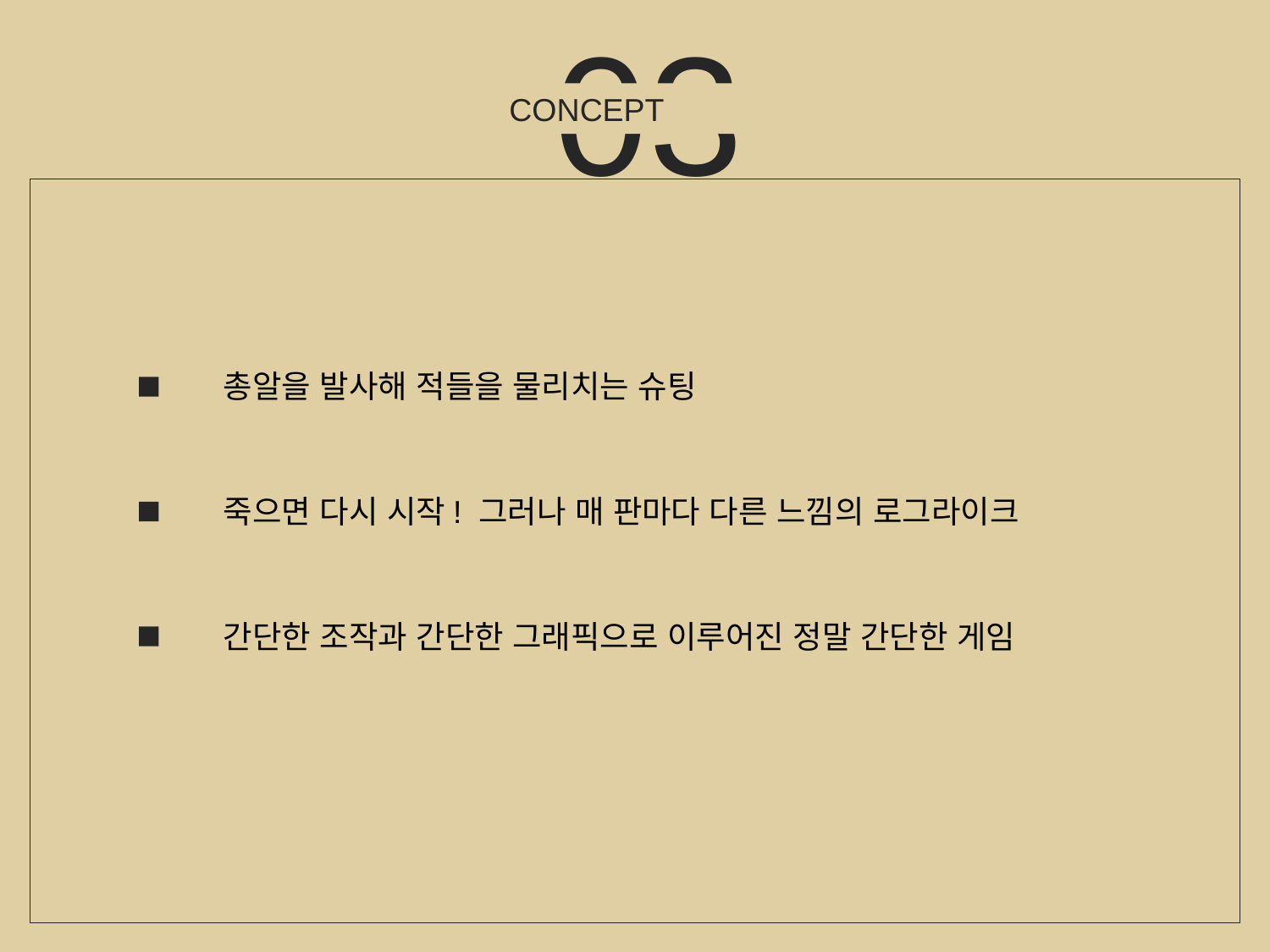

03
CONCEPT

총알을 발사해 적들을 물리치는 슈팅

죽으면 다시 시작! 그러나 매 판마다 다른 느낌의 로그라이크

간단한 조작과 간단한 그래픽으로 이루어진 정말 간단한 게임